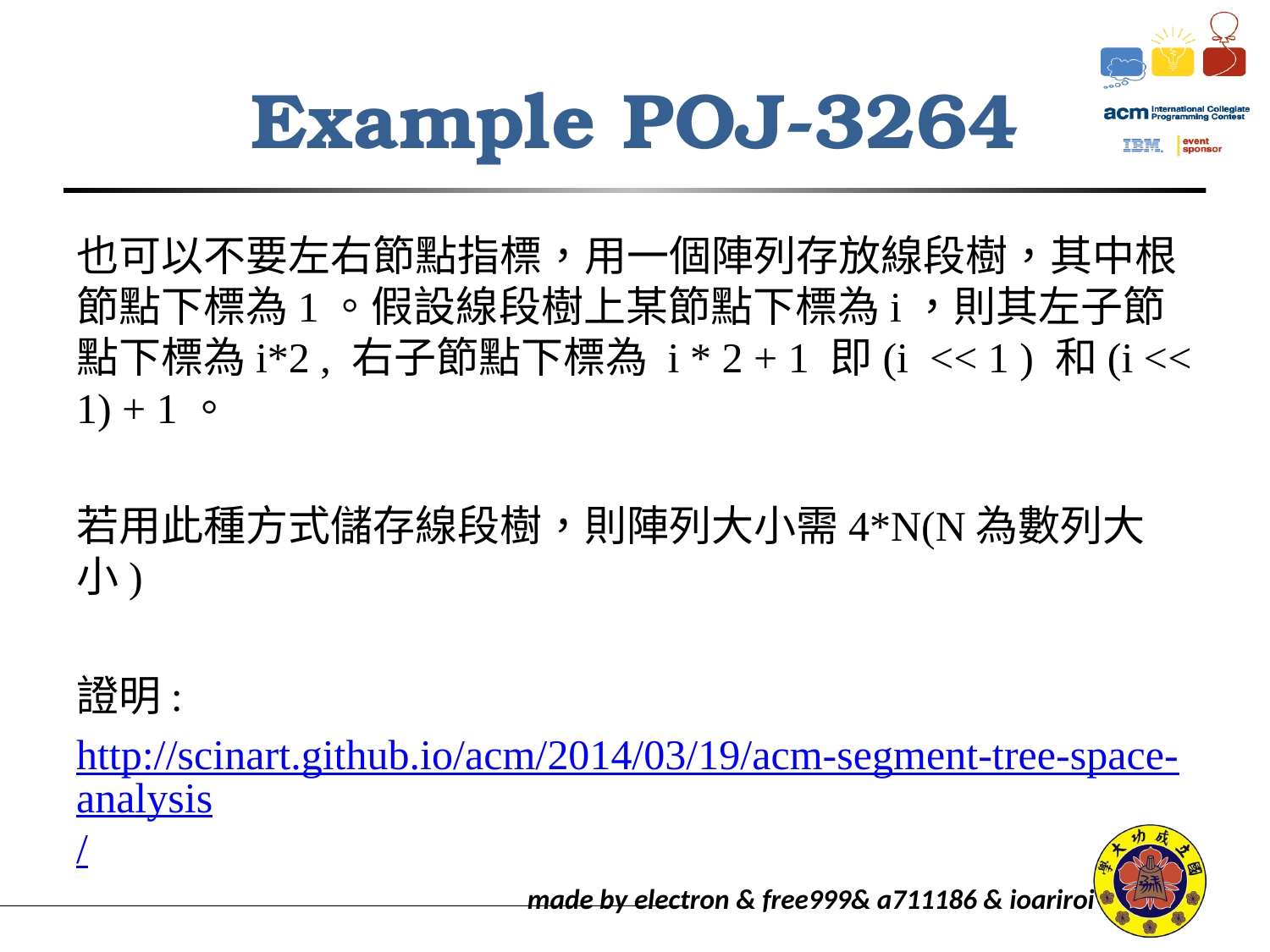

# Example POJ-3264
也可以不要左右節點指標，用一個陣列存放線段樹，其中根節點下標為1。假設線段樹上某節點下標為i，則其左子節點下標為i*2 , 右子節點下標為 i * 2 + 1 即(i  << 1 ) 和(i << 1) + 1。

若用此種方式儲存線段樹，則陣列大小需4*N(N為數列大小)

證明:
http://scinart.github.io/acm/2014/03/19/acm-segment-tree-space-analysis/